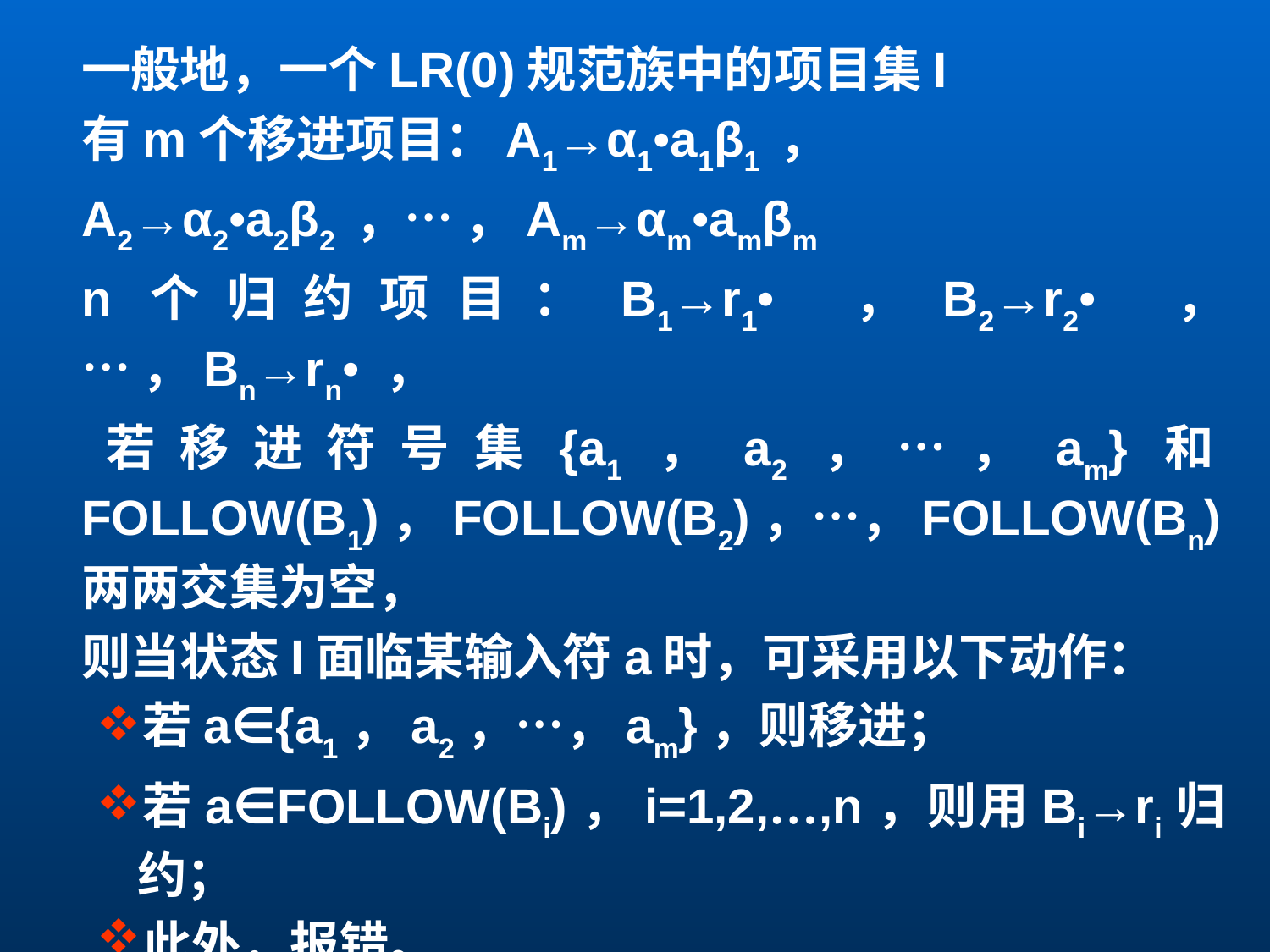

一般地，一个LR(0)规范族中的项目集I
	有m个移进项目：A1→α1•a1β1 ，
	A2→α2•a2β2 ，… ，Am→αm•amβm
	n个归约项目：B1→r1• ，B2→r2• ，… ，Bn→rn• ，
	若移进符号集{a1，a2，…，am}和FOLLOW(B1)，FOLLOW(B2)，…，FOLLOW(Bn)两两交集为空，
	则当状态I面临某输入符a时，可采用以下动作：
若a∈{a1，a2，…，am}，则移进；
若a∈FOLLOW(Bi)，i=1,2,…,n，则用Bi→ri归约；
此外，报错。